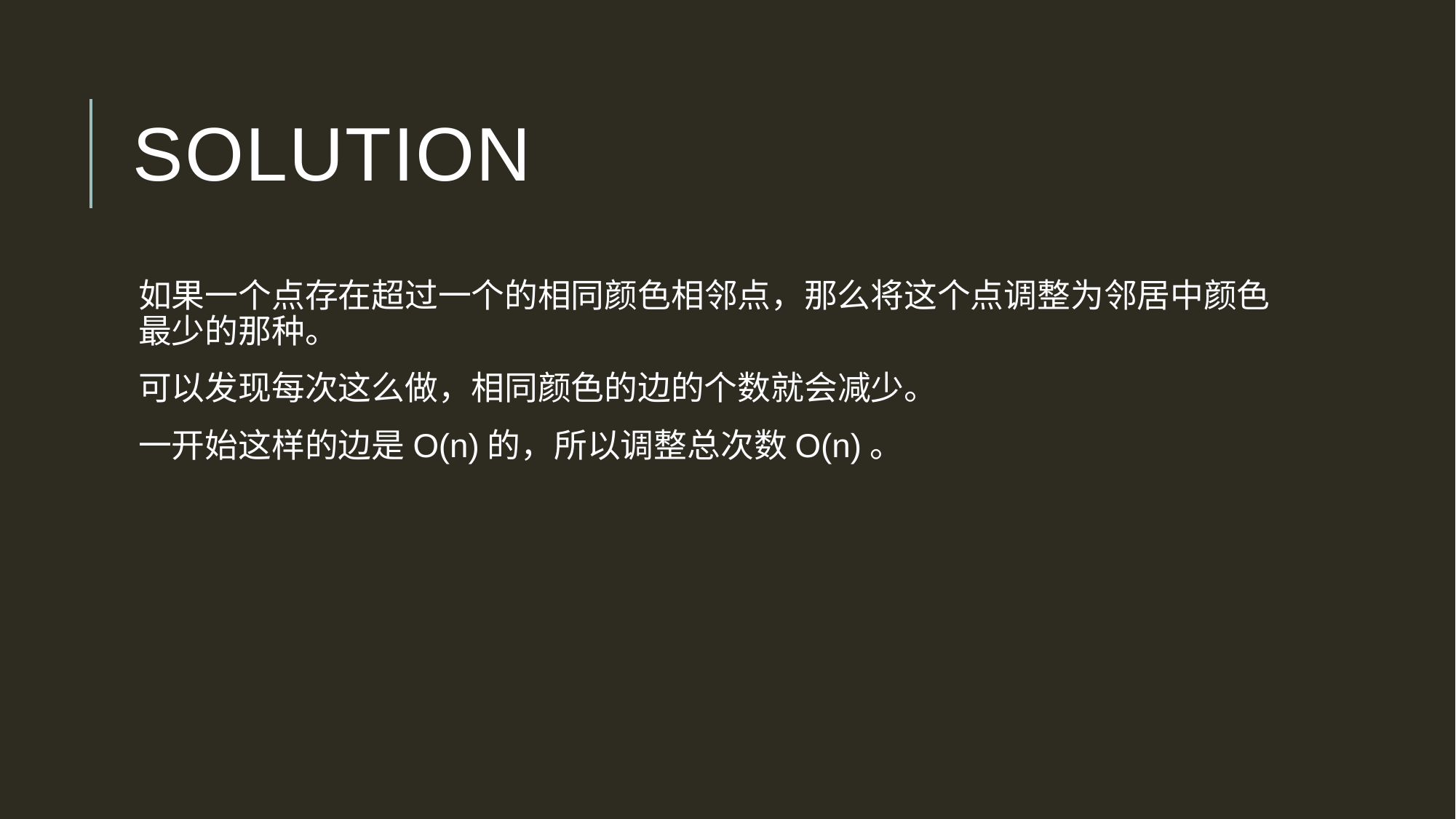

# Solution
如果一个点存在超过一个的相同颜色相邻点，那么将这个点调整为邻居中颜色最少的那种。
可以发现每次这么做，相同颜色的边的个数就会减少。
一开始这样的边是O(n)的，所以调整总次数O(n)。